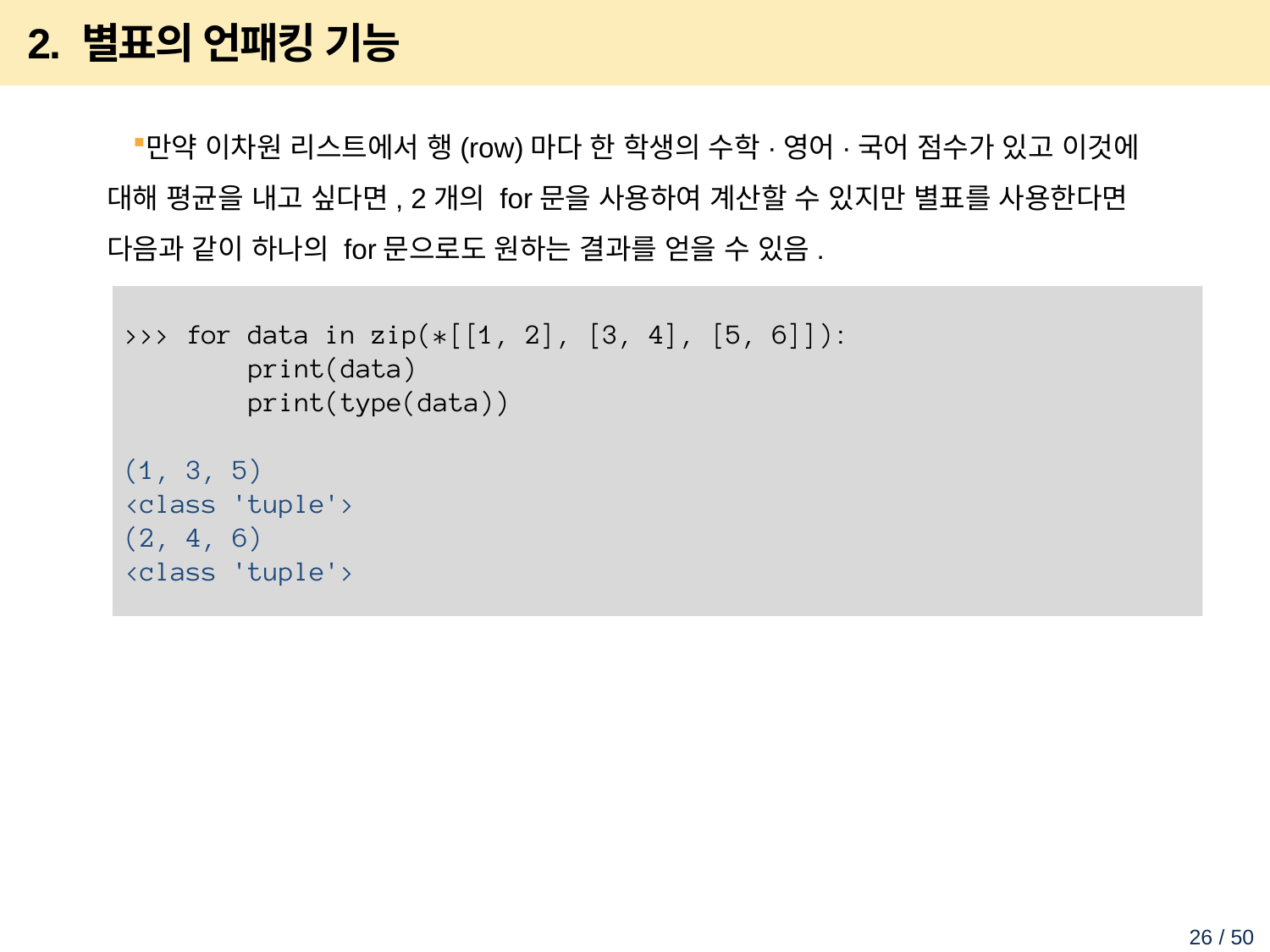

# 2. 별표의 언패킹 기능
만약 이차원 리스트에서 행(row)마다 한 학생의 수학·영어·국어 점수가 있고 이것에 대해 평균을 내고 싶다면, 2개의 for문을 사용하여 계산할 수 있지만 별표를 사용한다면 다음과 같이 하나의 for문으로도 원하는 결과를 얻을 수 있음.

>>> for data in zip(*[[1, 2], [3, 4], [5, 6]]):
        print(data)
        print(type(data))

(1, 3, 5)
<class 'tuple'>
(2, 4, 6)
<class 'tuple'>